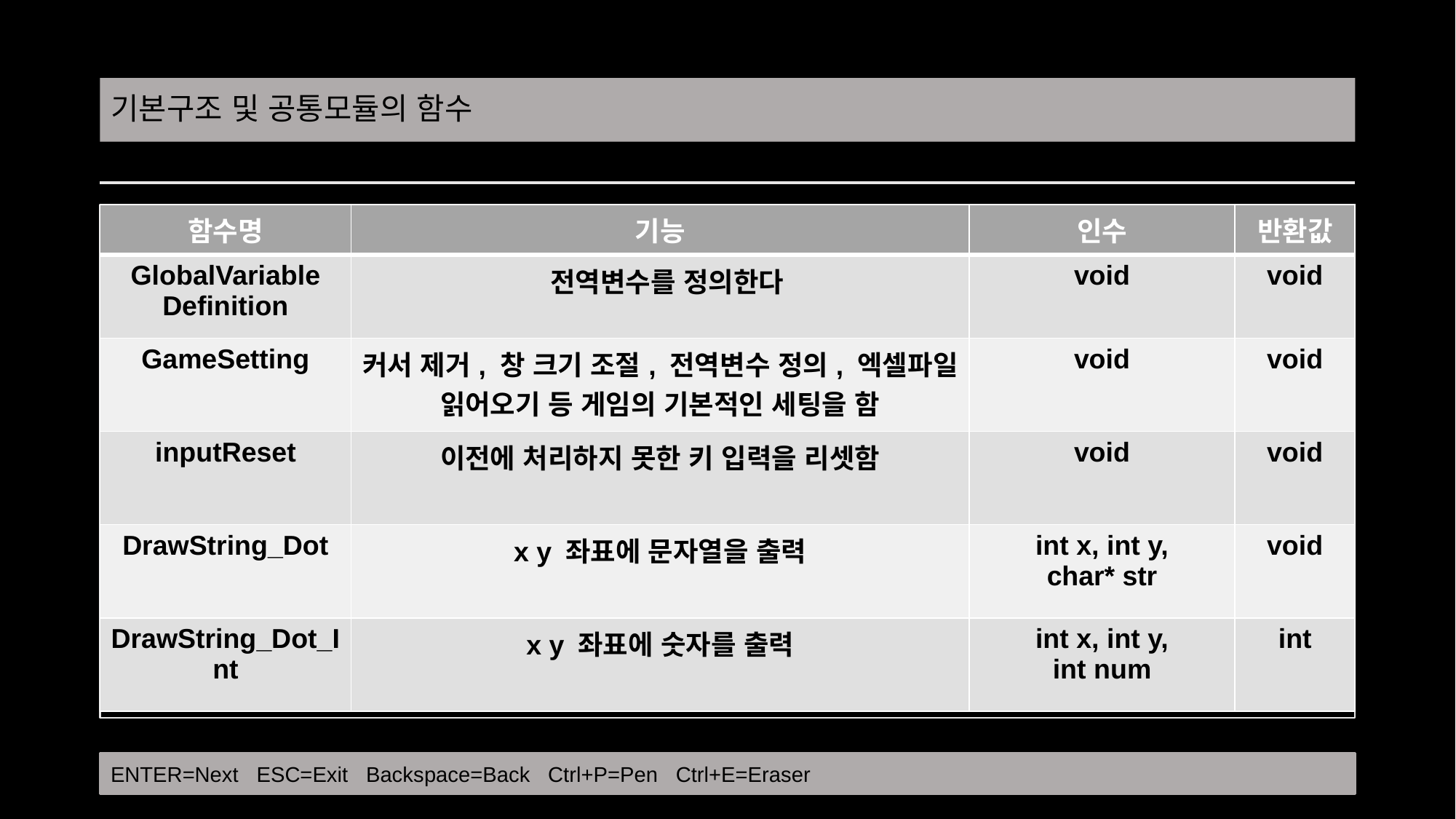

# 기본구조 및 공통모듈의 함수
| 함수명 | 기능 | 인수 | 반환값 |
| --- | --- | --- | --- |
| GlobalVariable Definition | 전역변수를 정의한다 | void | void |
| GameSetting | 커서 제거, 창 크기 조절, 전역변수 정의, 엑셀파일 읽어오기 등 게임의 기본적인 세팅을 함 | void | void |
| inputReset | 이전에 처리하지 못한 키 입력을 리셋함 | void | void |
| DrawString\_Dot | x y 좌표에 문자열을 출력 | int x, int y, char\* str | void |
| DrawString\_Dot\_Int | x y 좌표에 숫자를 출력 | int x, int y, int num | int |